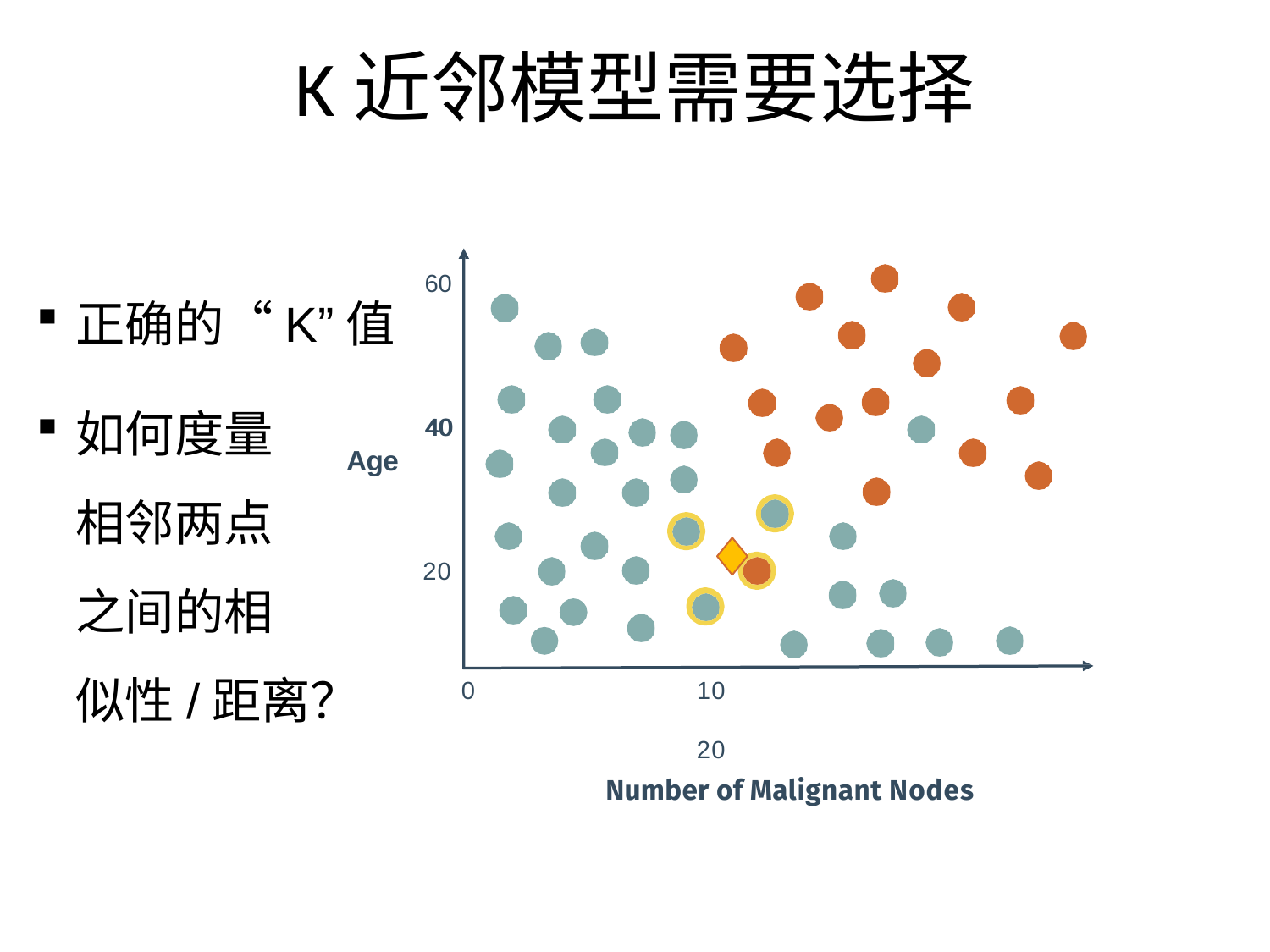

# K近邻模型需要选择

正确的“K”值
如何度量相邻两点之间的相似性/距离？

60

40
40
Age

20

10	20
Number of Malignant Nodes
0